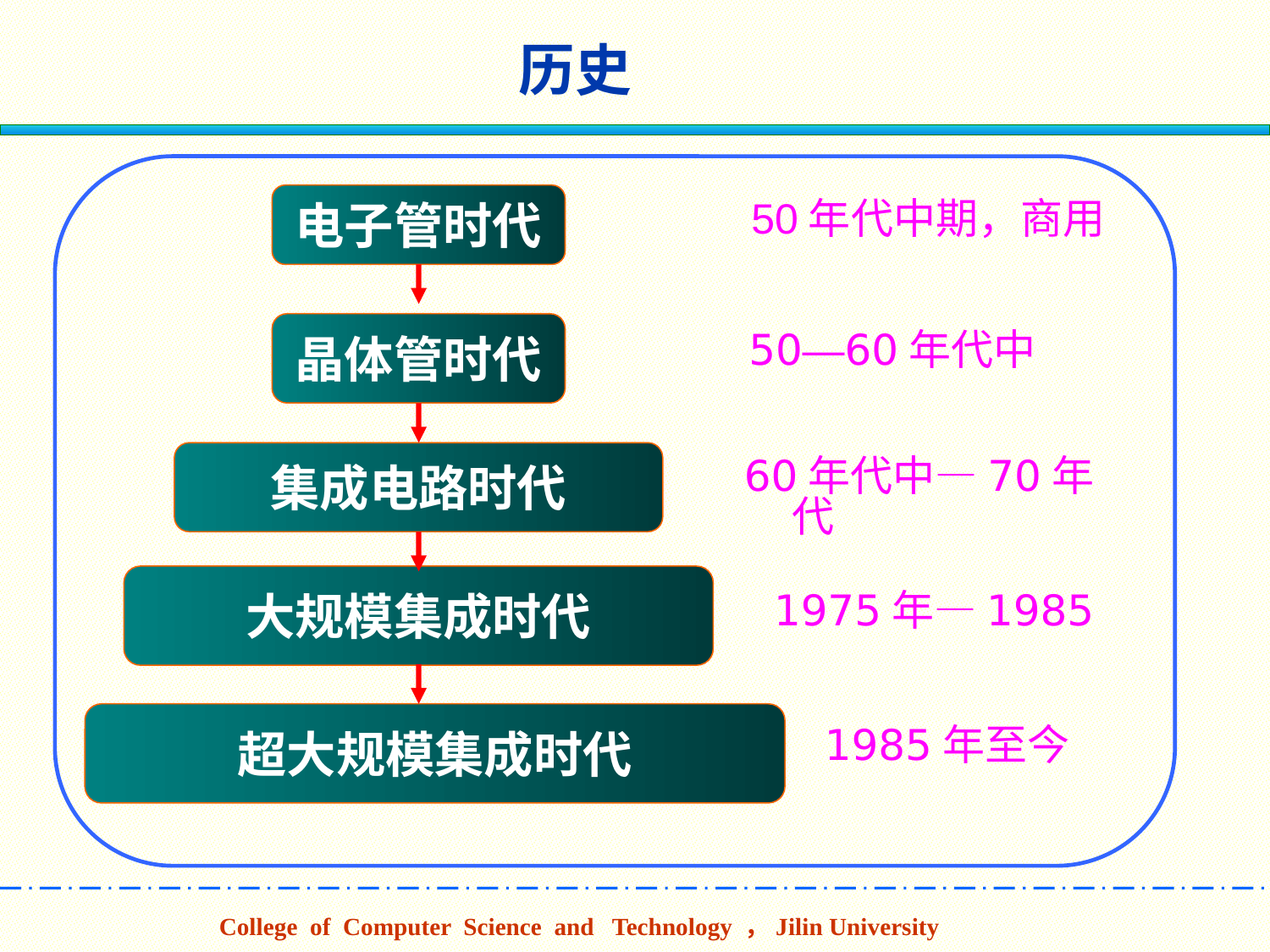

历史

电子管时代
50年代中期，商用

晶体管时代
50—60年代中

集成电路时代
60年代中—70年代

大规模集成时代
1975年—1985

超大规模集成时代
1985年至今